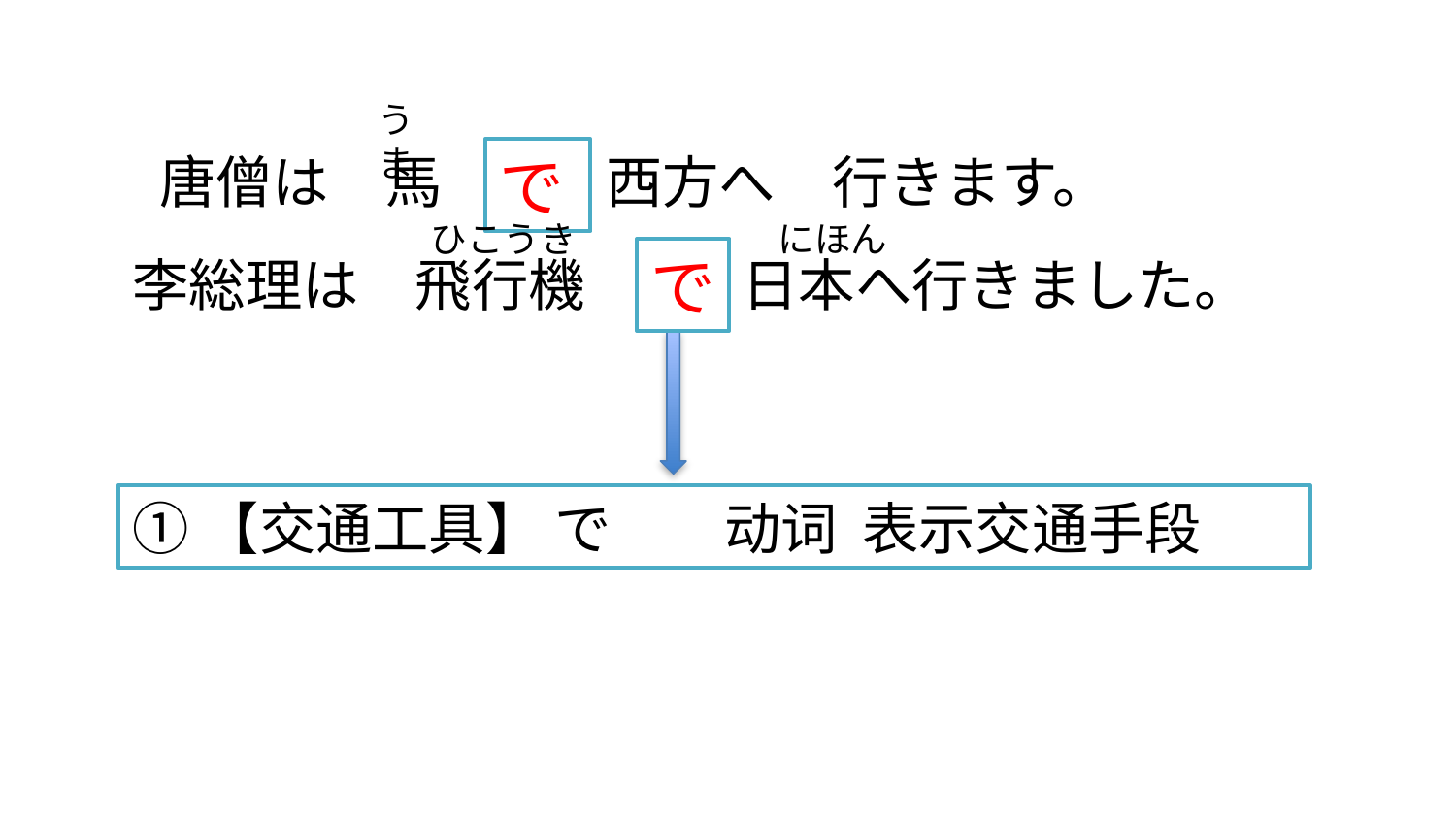

うま
唐僧は　馬　　    西方へ　行きます。
で
ひこうき
にほん
で
李総理は　飛行機　        日本へ行きました。

①【交通工具】 で　　动词  表示交通手段